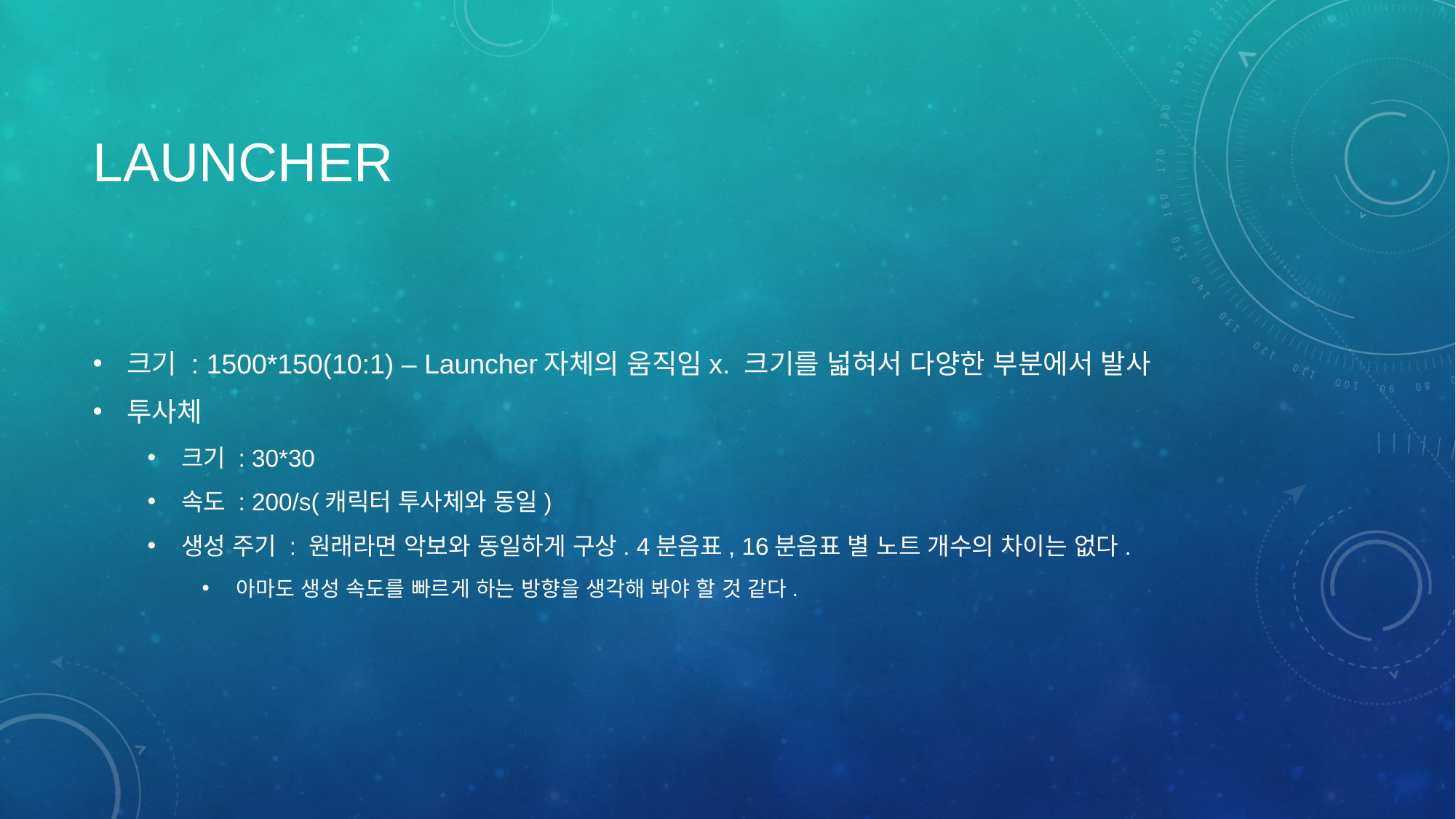

# Launcher
크기 : 1500*150(10:1) – Launcher자체의 움직임x. 크기를 넓혀서 다양한 부분에서 발사
투사체
크기 : 30*30
속도 : 200/s(캐릭터 투사체와 동일)
생성 주기 : 원래라면 악보와 동일하게 구상. 4분음표, 16분음표 별 노트 개수의 차이는 없다.
아마도 생성 속도를 빠르게 하는 방향을 생각해 봐야 할 것 같다.